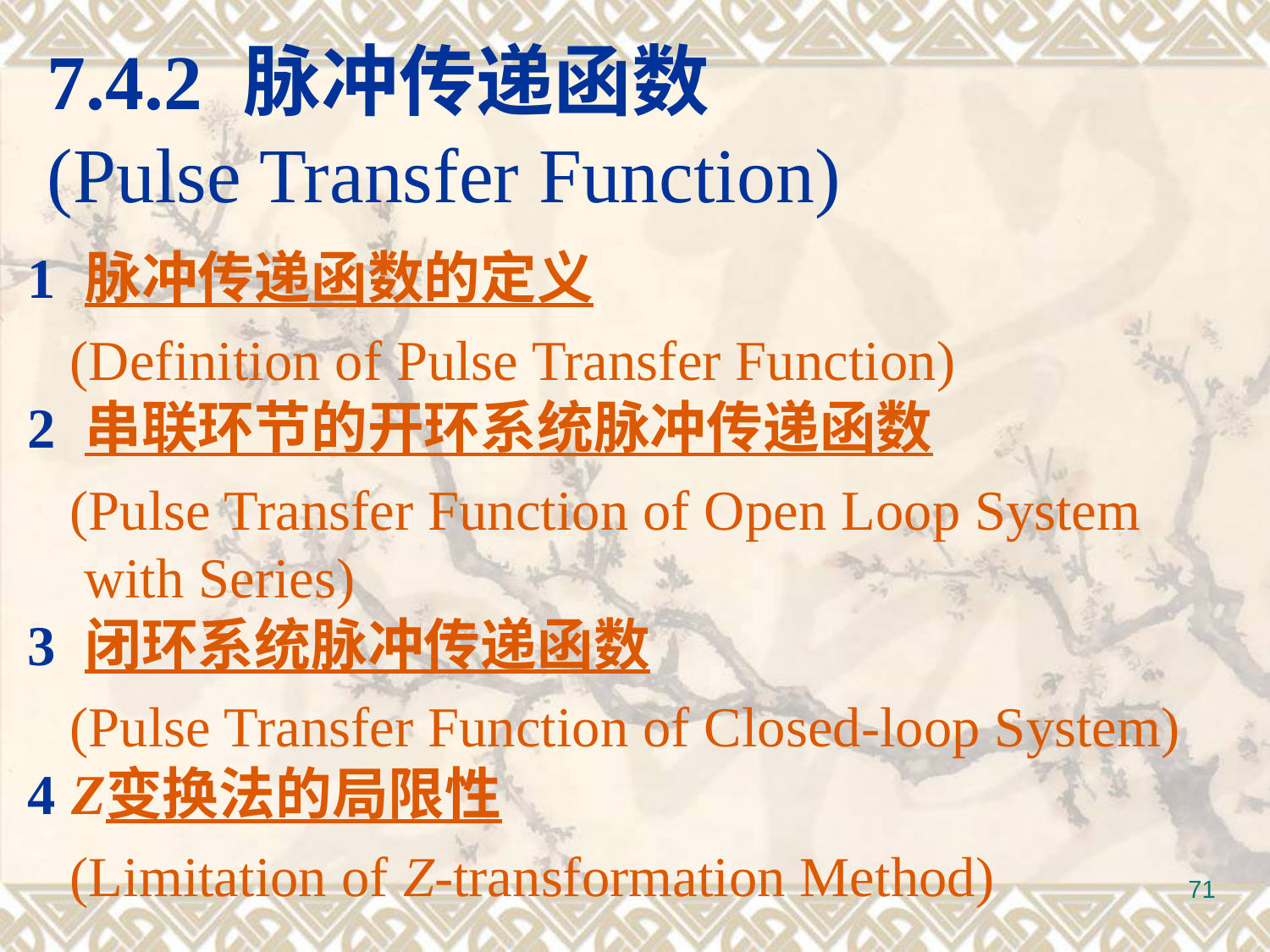

7.4.2 脉冲传递函数
(Pulse Transfer Function)

1 脉冲传递函数的定义
   (Definition of Pulse Transfer Function)
2 串联环节的开环系统脉冲传递函数
   (Pulse Transfer Function of Open Loop System
    with Series)
3 闭环系统脉冲传递函数
   (Pulse Transfer Function of Closed-loop System)
4 Z变换法的局限性
   (Limitation of Z-transformation Method)
71